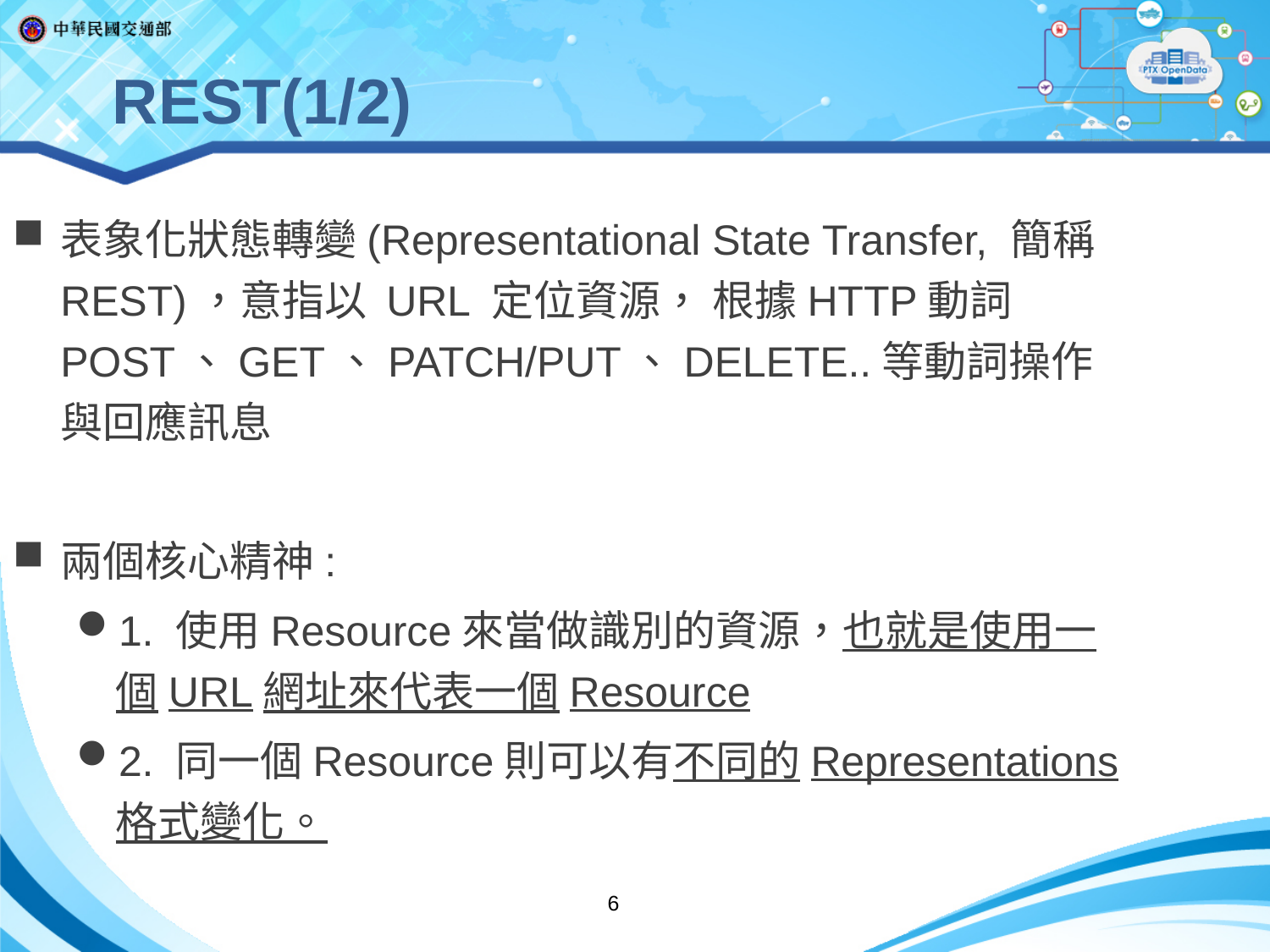

REST(1/2)
表象化狀態轉變(Representational State Transfer, 簡稱REST)，意指以 URL 定位資源， 根據HTTP動詞POST、GET、PATCH/PUT、DELETE..等動詞操作與回應訊息

兩個核心精神:
1. 使用Resource來當做識別的資源，也就是使用一個URL網址來代表一個Resource
2. 同一個Resource則可以有不同的Representations格式變化。

6